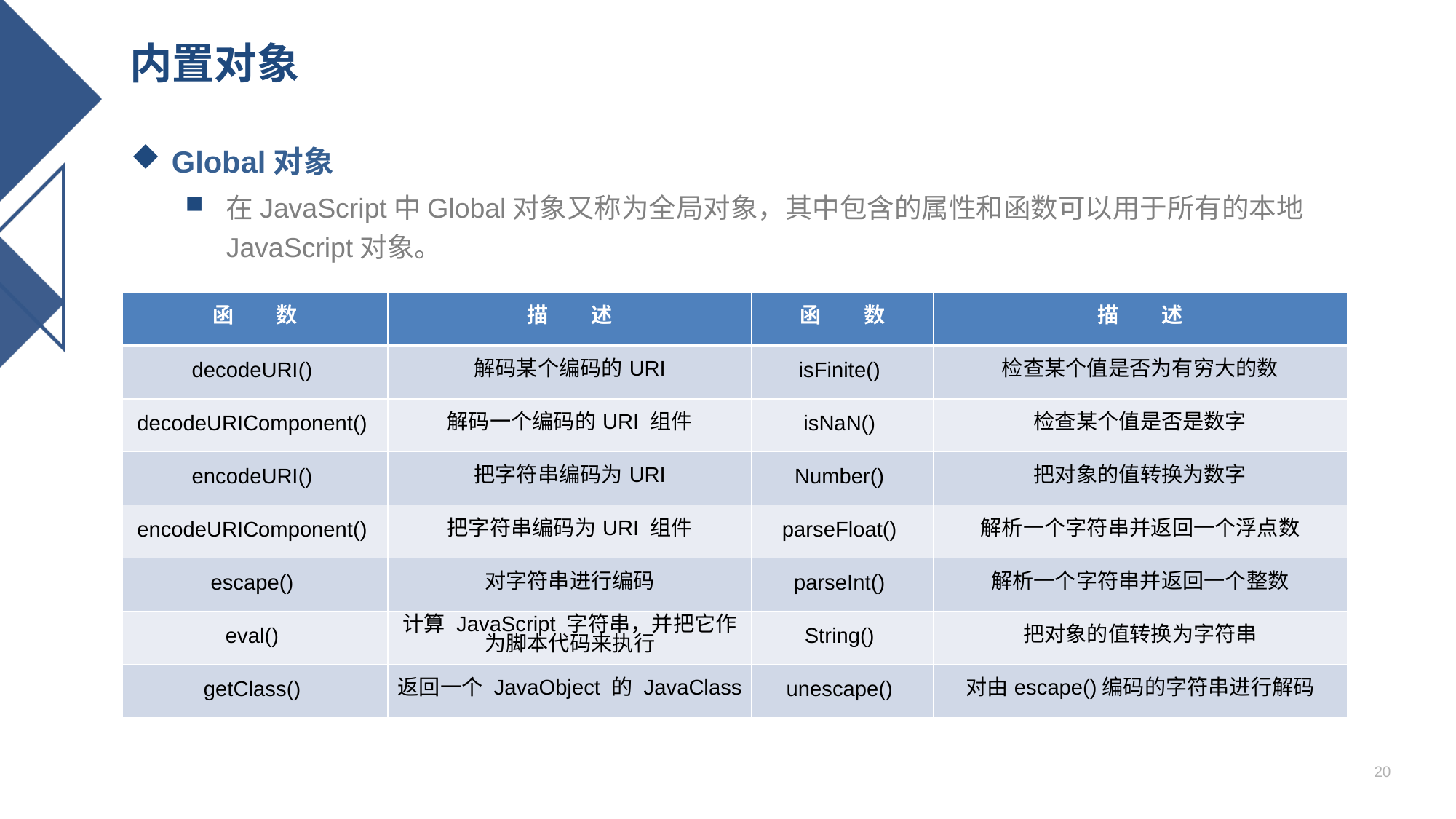

# 内置对象
Global对象
在JavaScript中Global对象又称为全局对象，其中包含的属性和函数可以用于所有的本地JavaScript对象。
| 函　　数 | 描　　述 | 函　　数 | 描　　述 |
| --- | --- | --- | --- |
| decodeURI() | 解码某个编码的URI | isFinite() | 检查某个值是否为有穷大的数 |
| decodeURIComponent() | 解码一个编码的URI 组件 | isNaN() | 检查某个值是否是数字 |
| encodeURI() | 把字符串编码为URI | Number() | 把对象的值转换为数字 |
| encodeURIComponent() | 把字符串编码为URI 组件 | parseFloat() | 解析一个字符串并返回一个浮点数 |
| escape() | 对字符串进行编码 | parseInt() | 解析一个字符串并返回一个整数 |
| eval() | 计算 JavaScript 字符串，并把它作为脚本代码来执行 | String() | 把对象的值转换为字符串 |
| getClass() | 返回一个 JavaObject 的 JavaClass | unescape() | 对由escape()编码的字符串进行解码 |
20